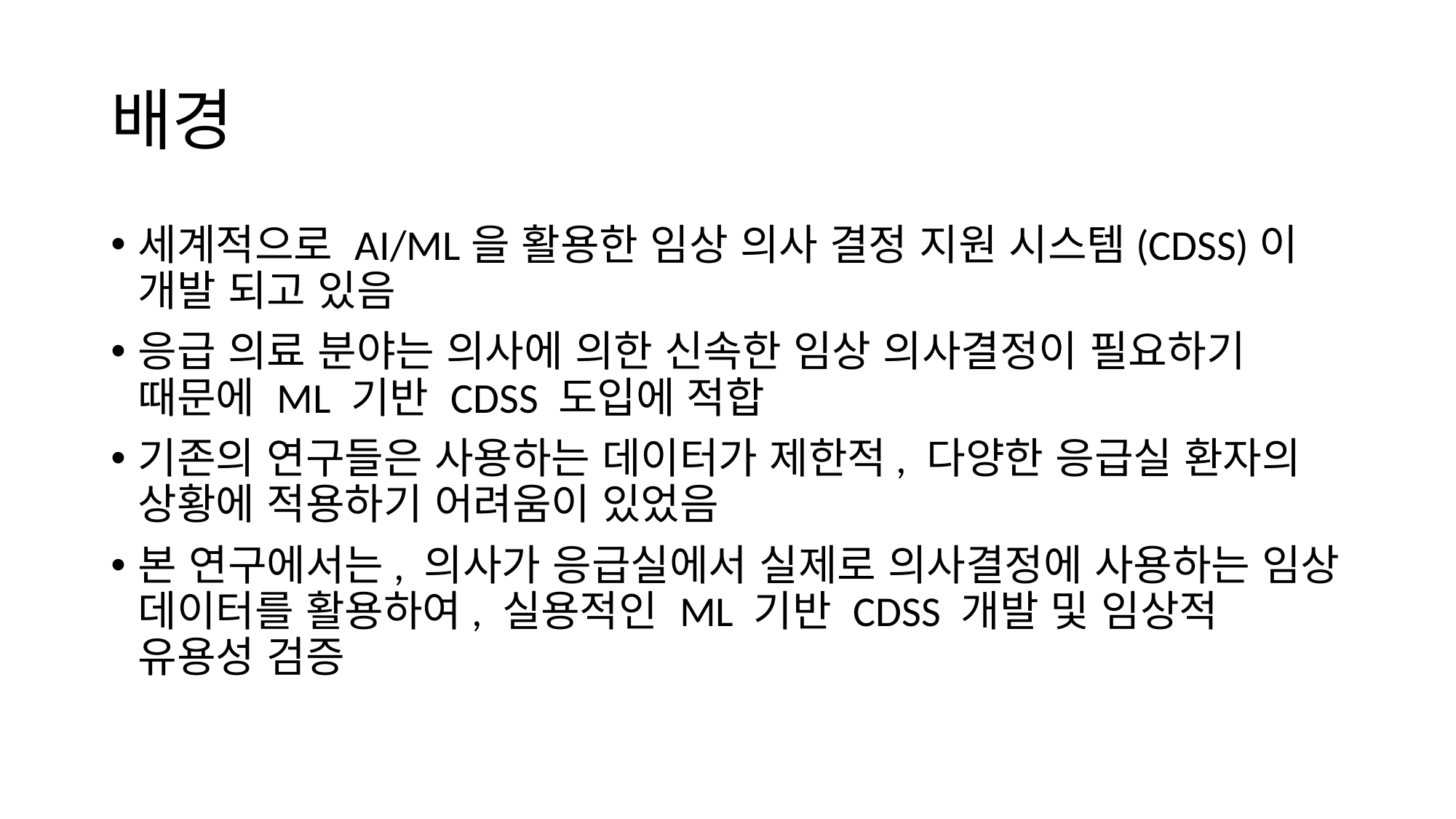

# 배경
세계적으로 AI/ML을 활용한 임상 의사 결정 지원 시스템(CDSS)이 개발 되고 있음
응급 의료 분야는 의사에 의한 신속한 임상 의사결정이 필요하기 때문에 ML 기반 CDSS 도입에 적합
기존의 연구들은 사용하는 데이터가 제한적, 다양한 응급실 환자의 상황에 적용하기 어려움이 있었음
본 연구에서는, 의사가 응급실에서 실제로 의사결정에 사용하는 임상 데이터를 활용하여, 실용적인 ML 기반 CDSS 개발 및 임상적 유용성 검증